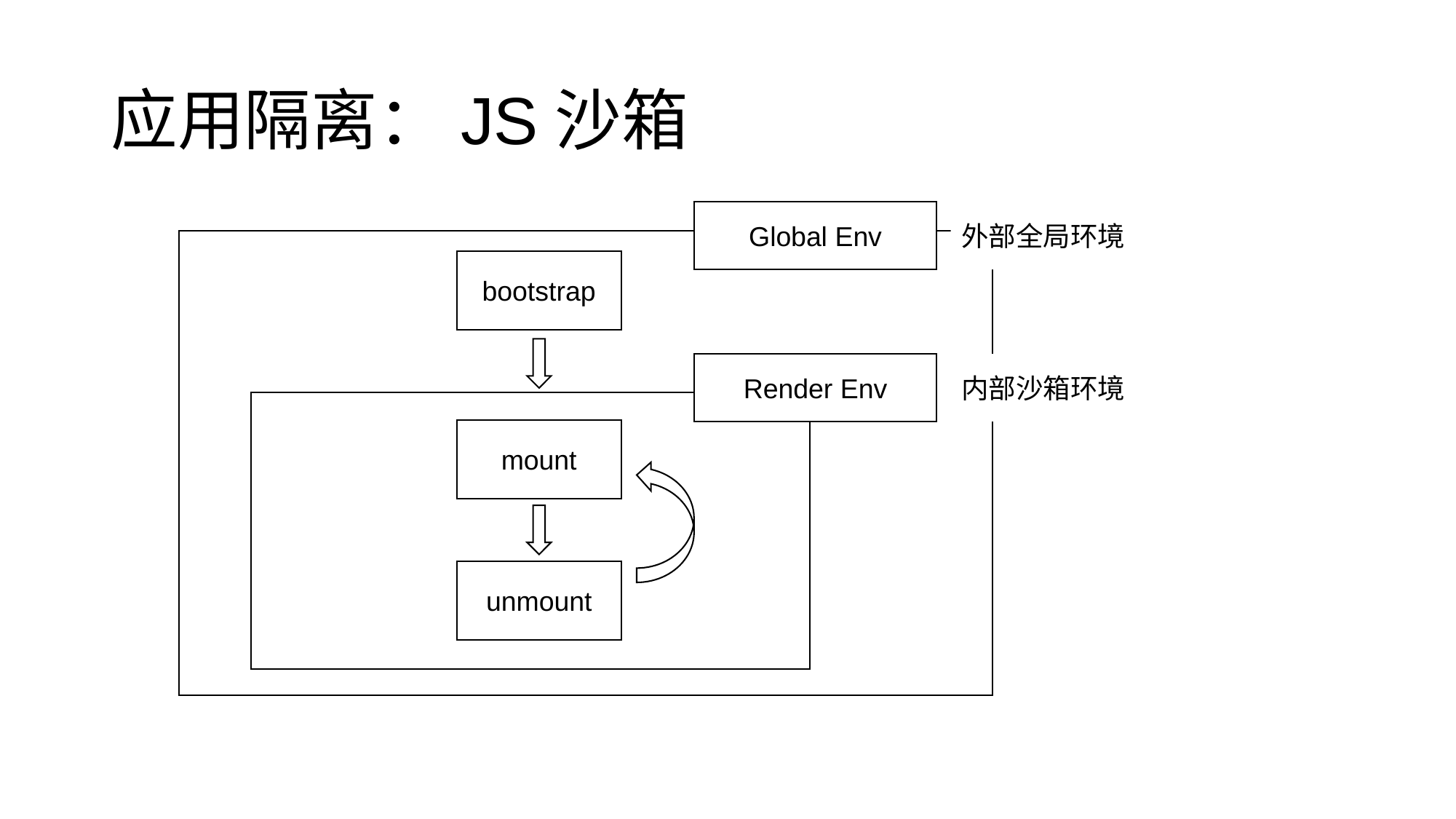

# 应用隔离：JS沙箱
Global Env
外部全局环境

bootstrap

Render Env
内部沙箱环境

mount

unmount